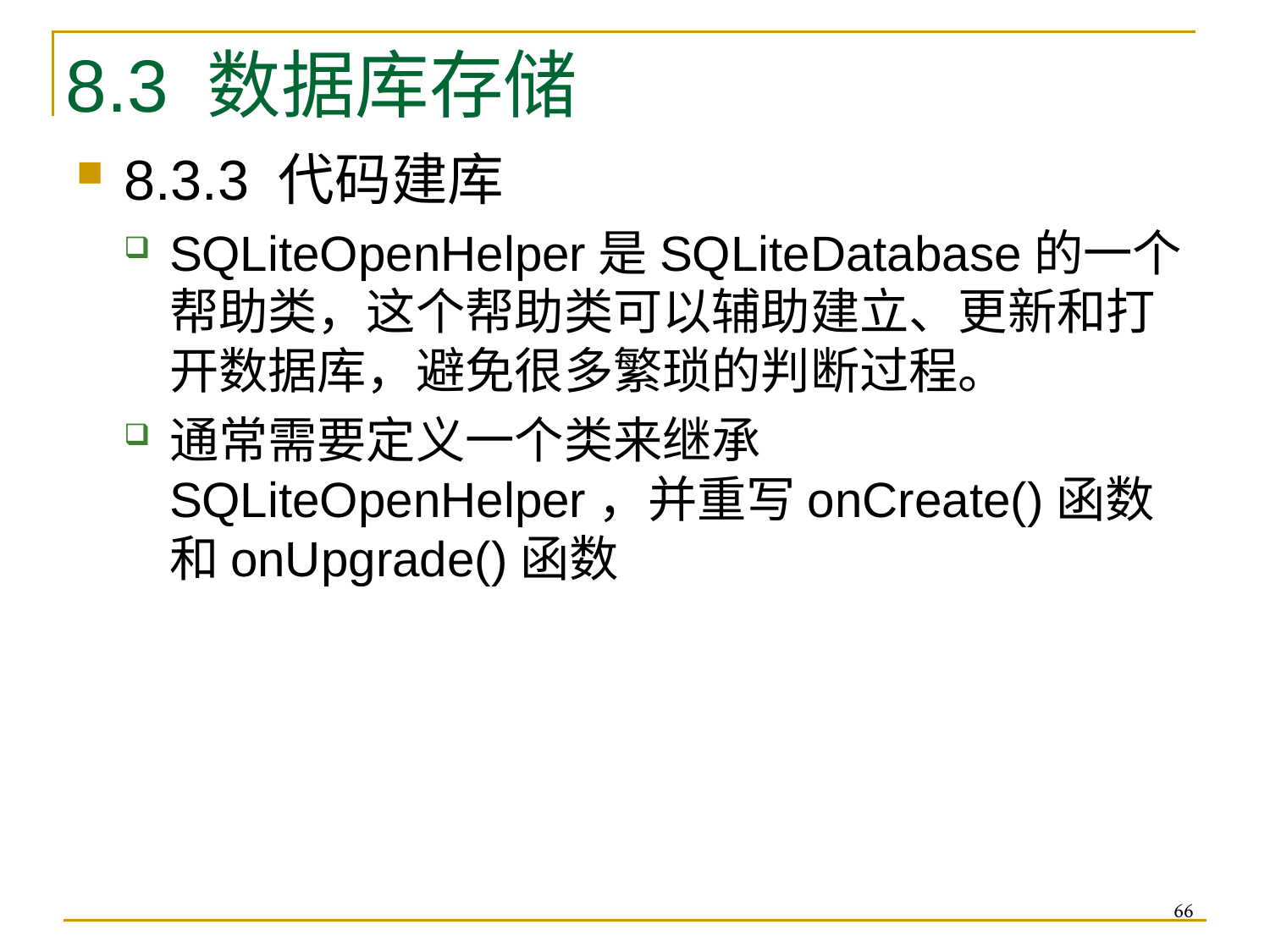

# 8.3 数据库存储
8.3.3 代码建库
SQLiteOpenHelper是SQLiteDatabase的一个帮助类，这个帮助类可以辅助建立、更新和打开数据库，避免很多繁琐的判断过程。
通常需要定义一个类来继承SQLiteOpenHelper，并重写onCreate()函数和onUpgrade()函数
66